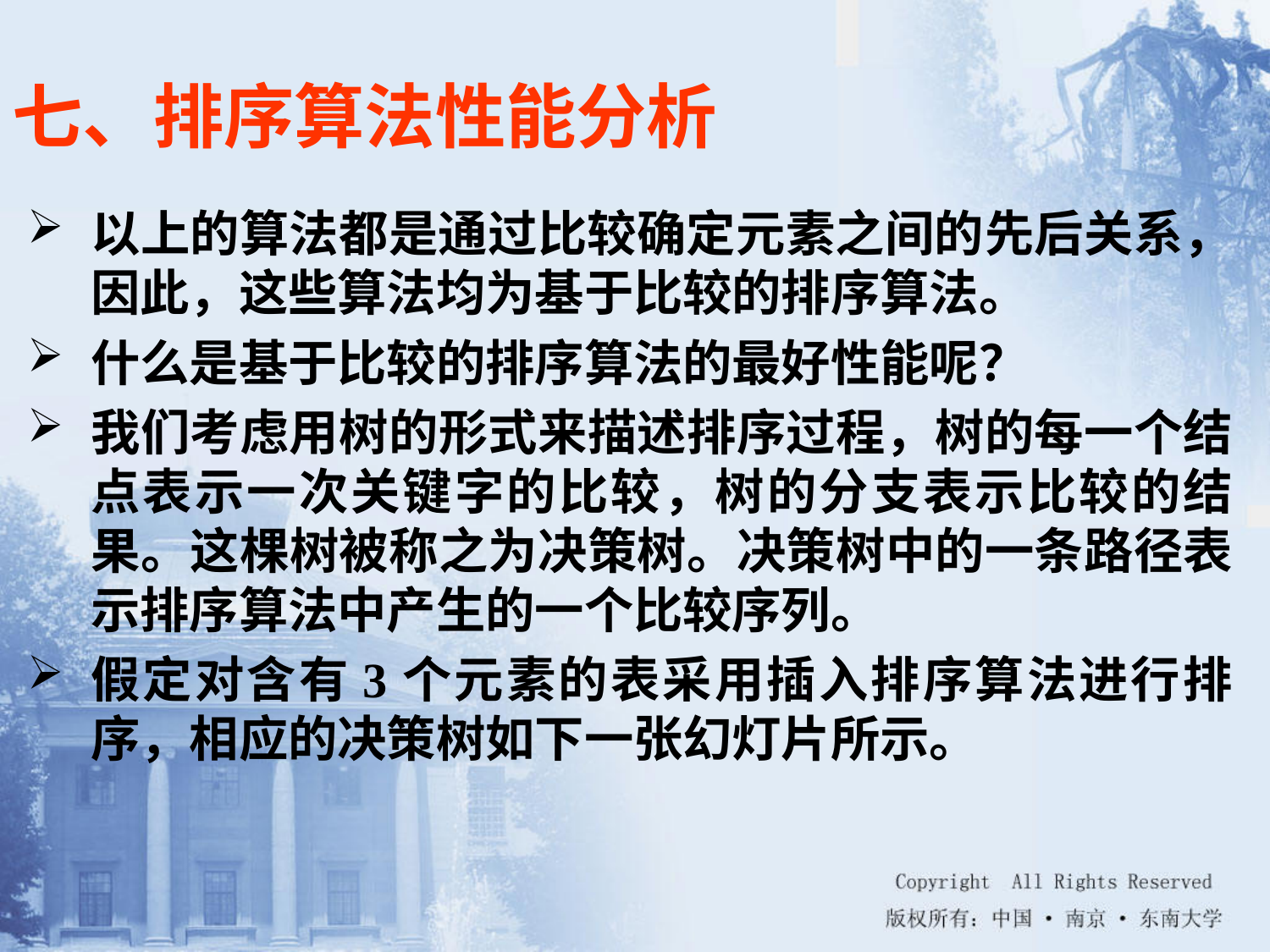

七、排序算法性能分析
以上的算法都是通过比较确定元素之间的先后关系，因此，这些算法均为基于比较的排序算法。
什么是基于比较的排序算法的最好性能呢？
我们考虑用树的形式来描述排序过程，树的每一个结点表示一次关键字的比较，树的分支表示比较的结果。这棵树被称之为决策树。决策树中的一条路径表示排序算法中产生的一个比较序列。
假定对含有3个元素的表采用插入排序算法进行排序，相应的决策树如下一张幻灯片所示。